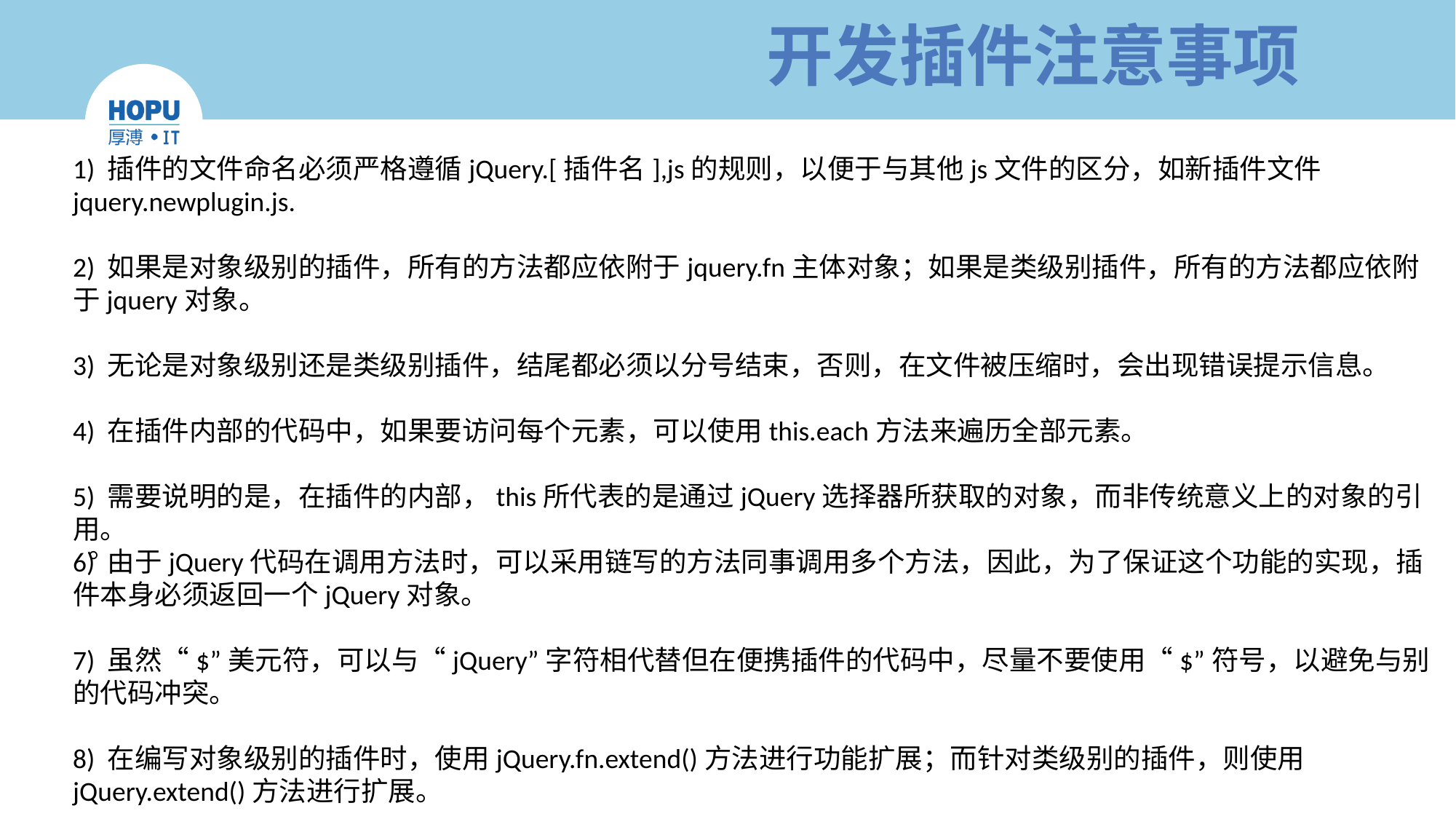

# 开发插件注意事项
1) 插件的文件命名必须严格遵循jQuery.[插件名],js的规则，以便于与其他js文件的区分，如新插件文件jquery.newplugin.js.

2) 如果是对象级别的插件，所有的方法都应依附于jquery.fn主体对象；如果是类级别插件，所有的方法都应依附于jquery对象。

3) 无论是对象级别还是类级别插件，结尾都必须以分号结束，否则，在文件被压缩时，会出现错误提示信息。

4) 在插件内部的代码中，如果要访问每个元素，可以使用this.each方法来遍历全部元素。

5) 需要说明的是，在插件的内部，this所代表的是通过jQuery选择器所获取的对象，而非传统意义上的对象的引用。
6) 由于jQuery代码在调用方法时，可以采用链写的方法同事调用多个方法，因此，为了保证这个功能的实现，插件本身必须返回一个jQuery对象。

7) 虽然“$”美元符，可以与“jQuery”字符相代替但在便携插件的代码中，尽量不要使用“$”符号，以避免与别的代码冲突。

8) 在编写对象级别的插件时，使用jQuery.fn.extend()方法进行功能扩展；而针对类级别的插件，则使用jQuery.extend()方法进行扩展。

。